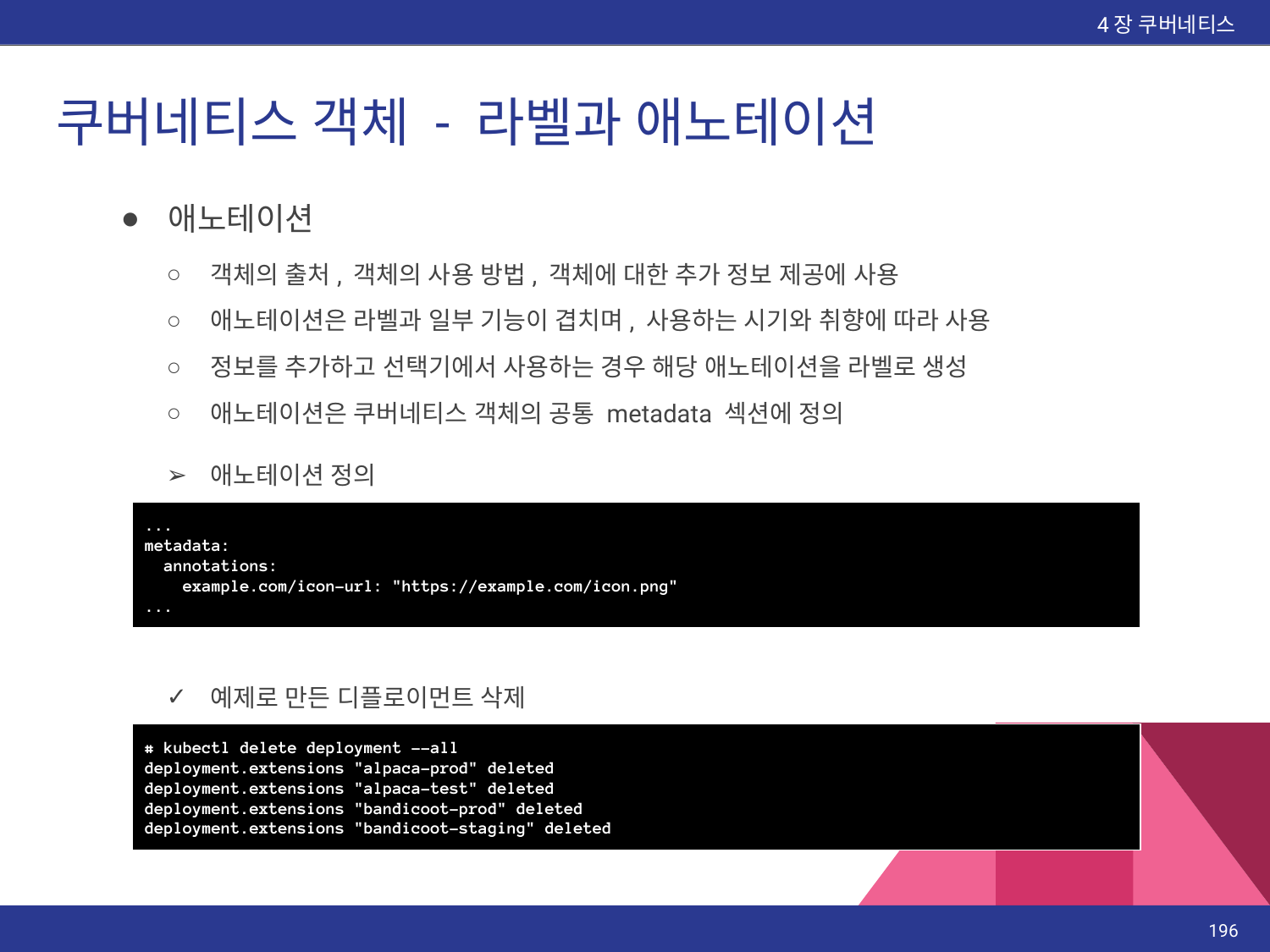

4장 쿠버네티스

# 쿠버네티스 객체 - 라벨과 애노테이션
애노테이션
객체의 출처, 객체의 사용 방법, 객체에 대한 추가 정보 제공에 사용
애노테이션은 라벨과 일부 기능이 겹치며, 사용하는 시기와 취향에 따라 사용
정보를 추가하고 선택기에서 사용하는 경우 해당 애노테이션을 라벨로 생성
애노테이션은 쿠버네티스 객체의 공통 metadata 섹션에 정의
애노테이션 정의
| ... metadata: annotations: example.com/icon-url: "https://example.com/icon.png" ... |
| --- |
예제로 만든 디플로이먼트 삭제
| # kubectl delete deployment --all deployment.extensions "alpaca-prod" deleted deployment.extensions "alpaca-test" deleted deployment.extensions "bandicoot-prod" deleted deployment.extensions "bandicoot-staging" deleted |
| --- |
196